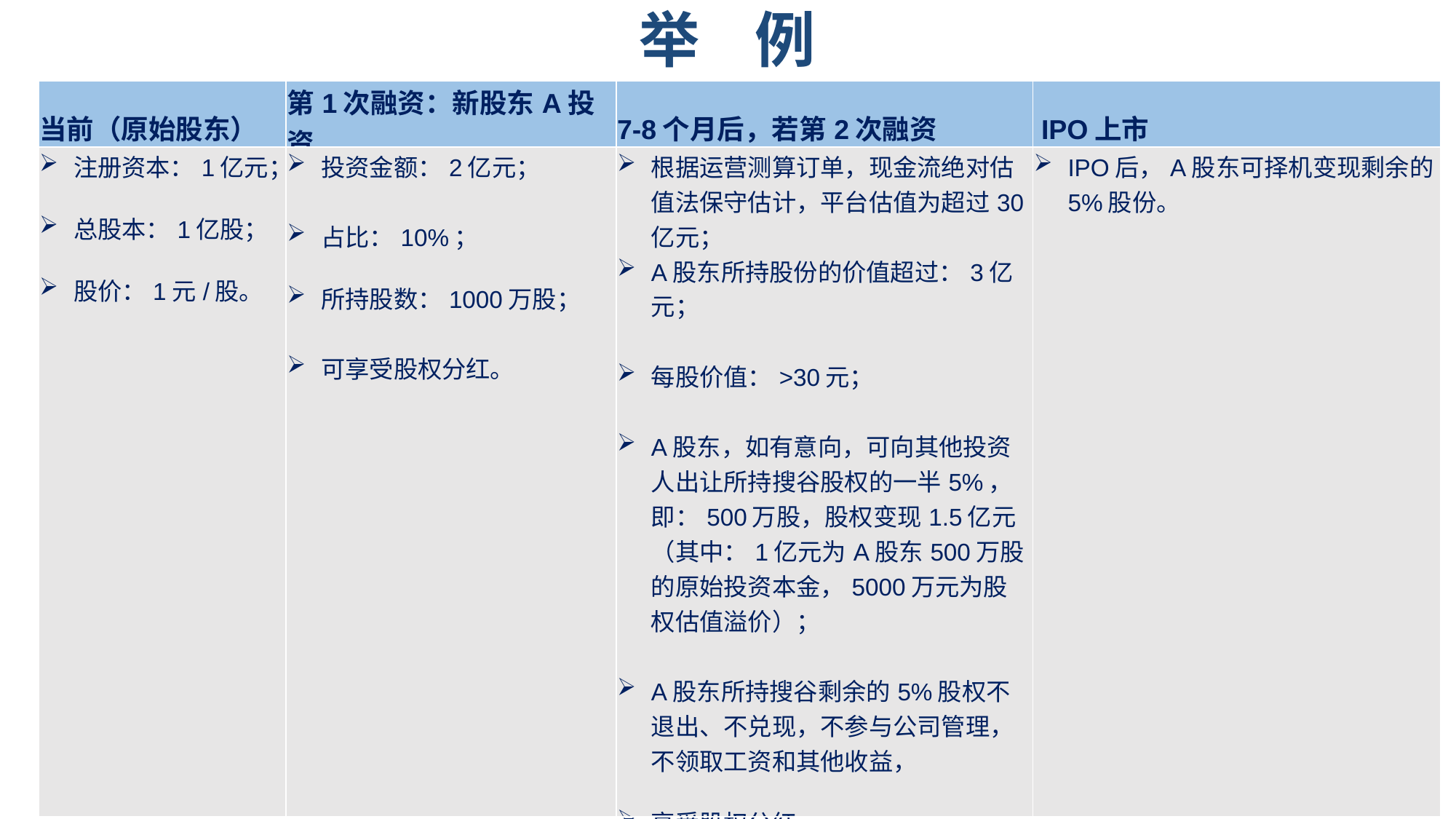

举    例
| 当前（原始股东） | 第1次融资：新股东A投资 | 7-8个月后，若第2次融资 | IPO上市 |
| --- | --- | --- | --- |
| 注册资本：1亿元； 总股本：1亿股； 股价：1元/股。 | 投资金额：2亿元； 占比：10%； 所持股数：1000万股； 可享受股权分红。 | 根据运营测算订单，现金流绝对估值法保守估计，平台估值为超过30亿元； A股东所持股份的价值超过：3亿元； 每股价值：>30元； A股东，如有意向，可向其他投资人出让所持搜谷股权的一半5%，即：500万股，股权变现1.5亿元（其中：1亿元为A股东500万股的原始投资本金，5000万元为股权估值溢价）； A股东所持搜谷剩余的5%股权不退出、不兑现，不参与公司管理，不领取工资和其他收益， 享受股权分红。 | IPO后，A股东可择机变现剩余的5%股份。 |